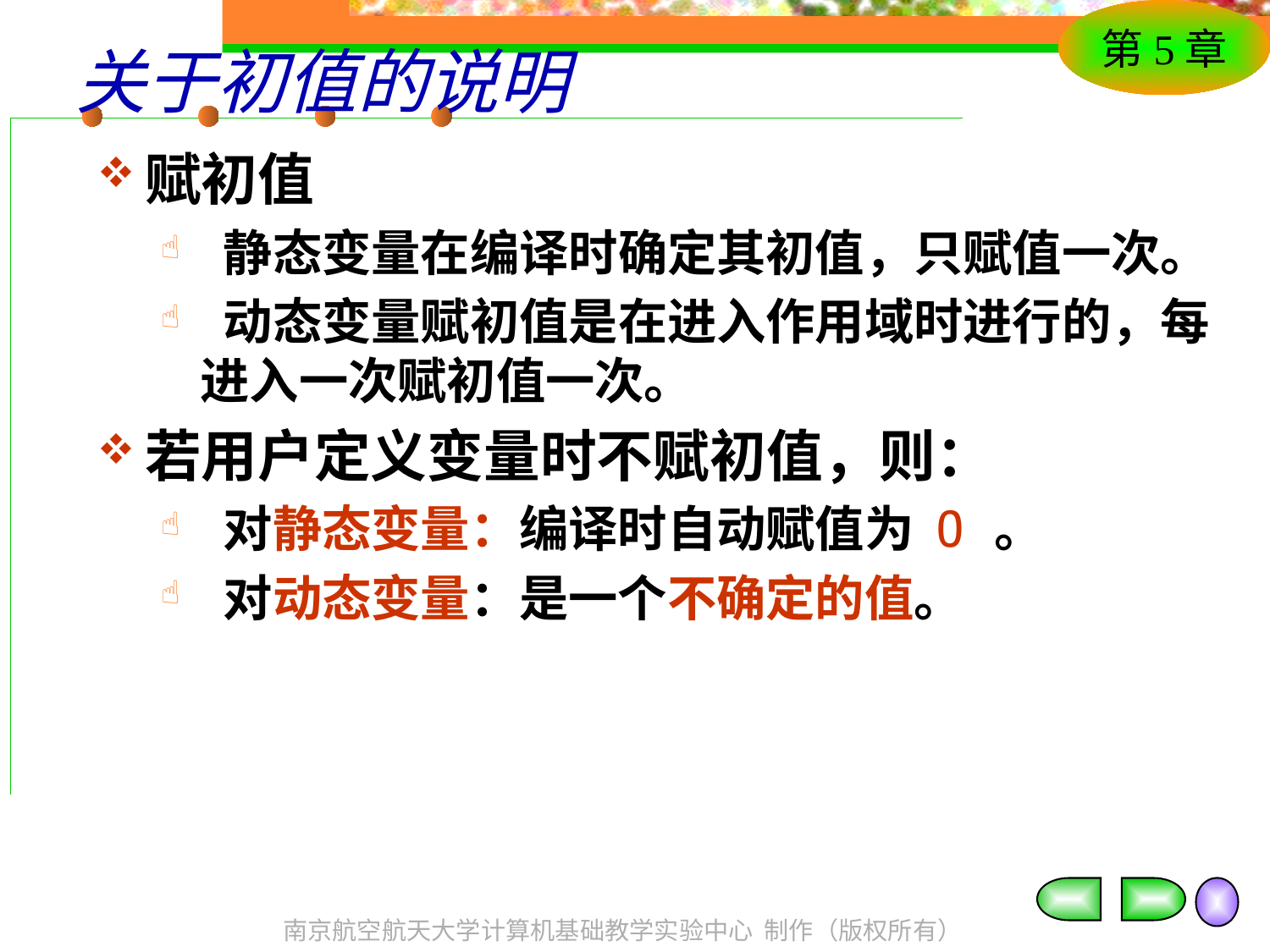

# 关于初值的说明
赋初值
 静态变量在编译时确定其初值，只赋值一次。
 动态变量赋初值是在进入作用域时进行的，每进入一次赋初值一次。
若用户定义变量时不赋初值，则：
 对静态变量：编译时自动赋值为 0 。
 对动态变量：是一个不确定的值。